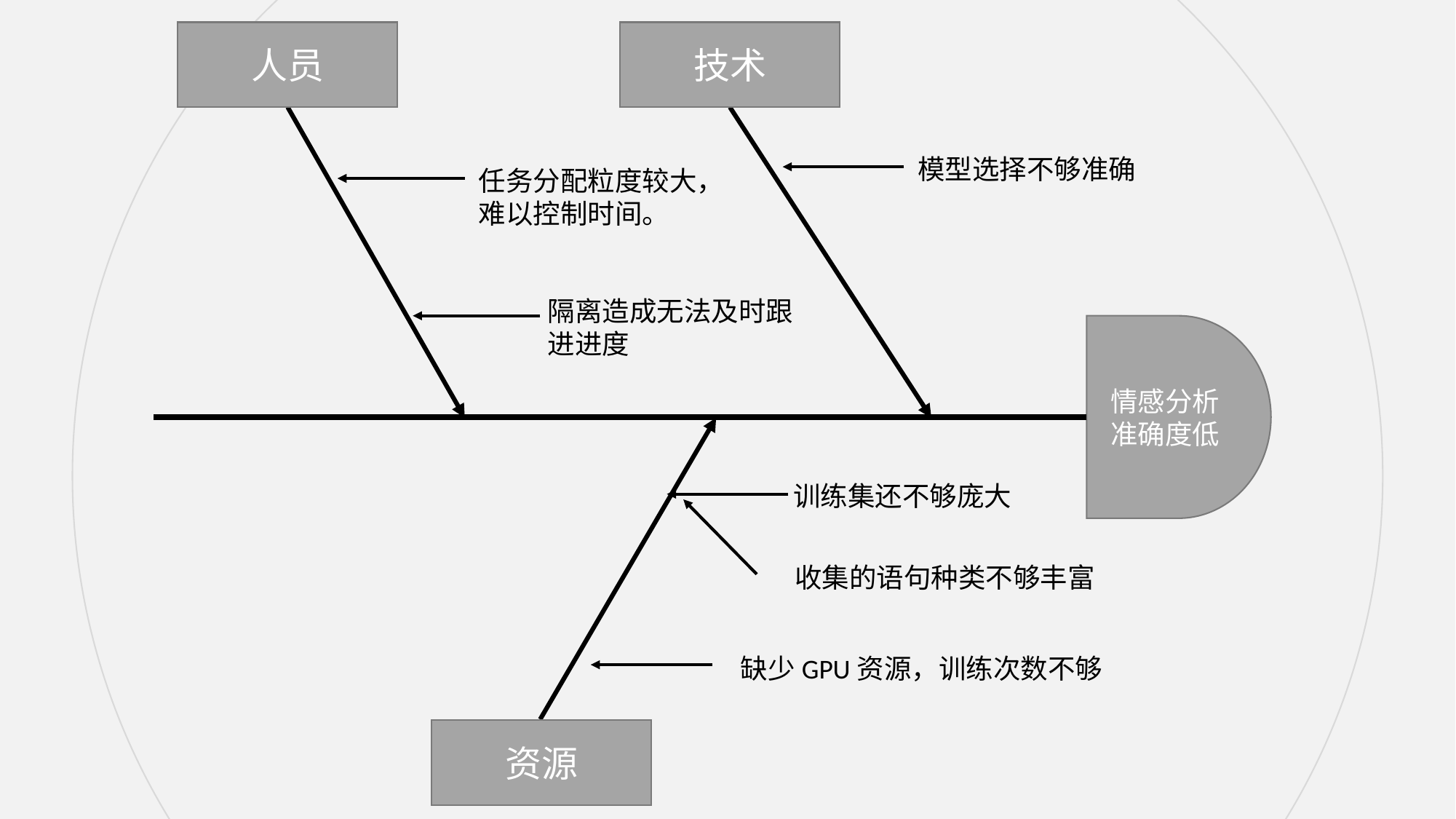

人员
技术
模型选择不够准确
任务分配粒度较大，难以控制时间。
隔离造成无法及时跟进进度
情感分析准确度低
训练集还不够庞大
收集的语句种类不够丰富
缺少GPU资源，训练次数不够
资源